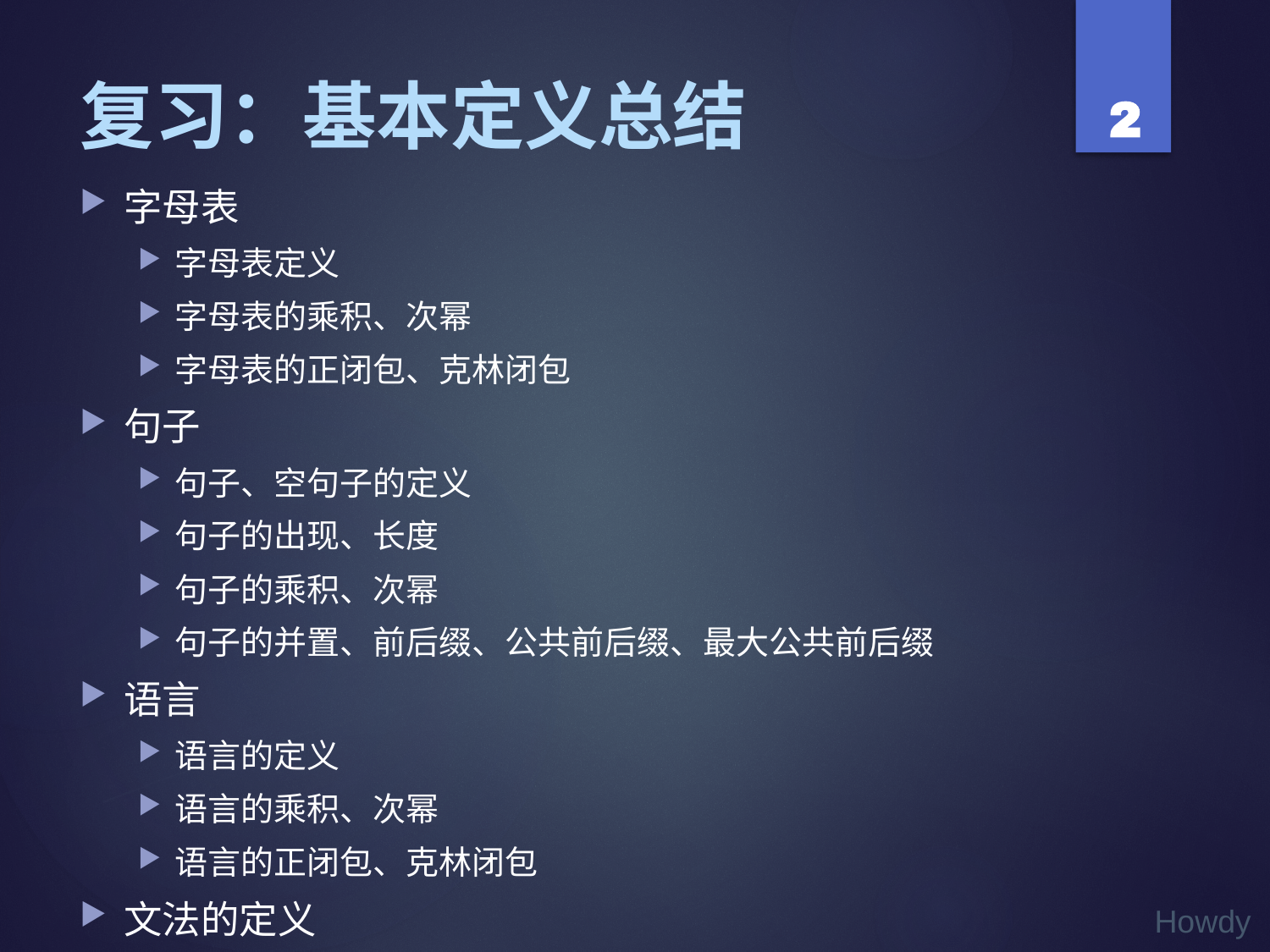

# 复习：基本定义总结
字母表
字母表定义
字母表的乘积、次幂
字母表的正闭包、克林闭包
句子
句子、空句子的定义
句子的出现、长度
句子的乘积、次幂
句子的并置、前后缀、公共前后缀、最大公共前后缀
语言
语言的定义
语言的乘积、次幂
语言的正闭包、克林闭包
文法的定义